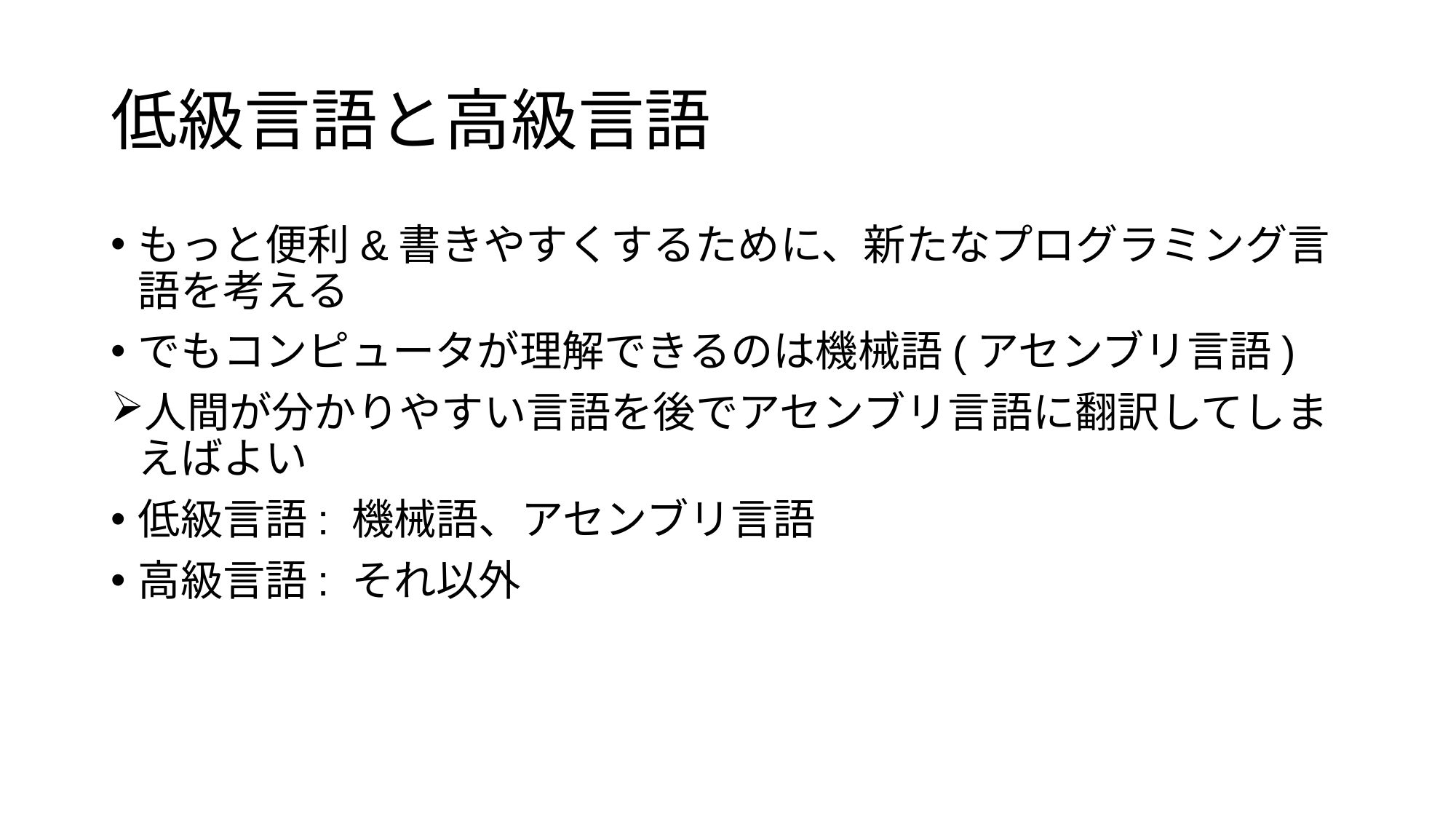

# 低級言語と高級言語
もっと便利&書きやすくするために、新たなプログラミング言語を考える
でもコンピュータが理解できるのは機械語(アセンブリ言語)
人間が分かりやすい言語を後でアセンブリ言語に翻訳してしまえばよい
低級言語: 機械語、アセンブリ言語
高級言語: それ以外